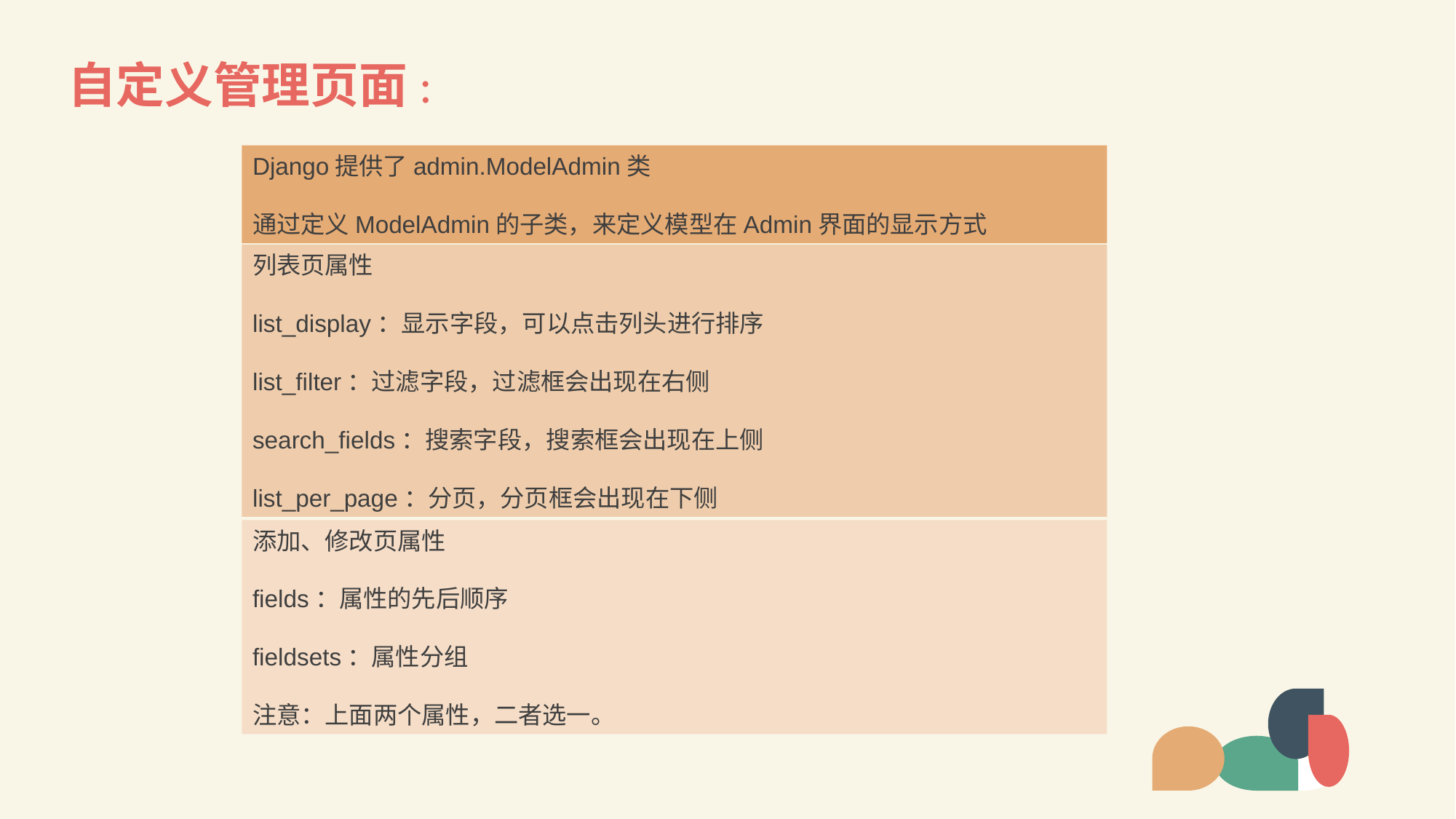

# 自定义管理页面:
Django提供了admin.ModelAdmin类

通过定义ModelAdmin的子类，来定义模型在Admin界面的显示方式
列表页属性

list_display：显示字段，可以点击列头进行排序

list_filter：过滤字段，过滤框会出现在右侧

search_fields：搜索字段，搜索框会出现在上侧

list_per_page：分页，分页框会出现在下侧
添加、修改页属性

fields：属性的先后顺序

fieldsets：属性分组

注意：上面两个属性，二者选一。

LOREM